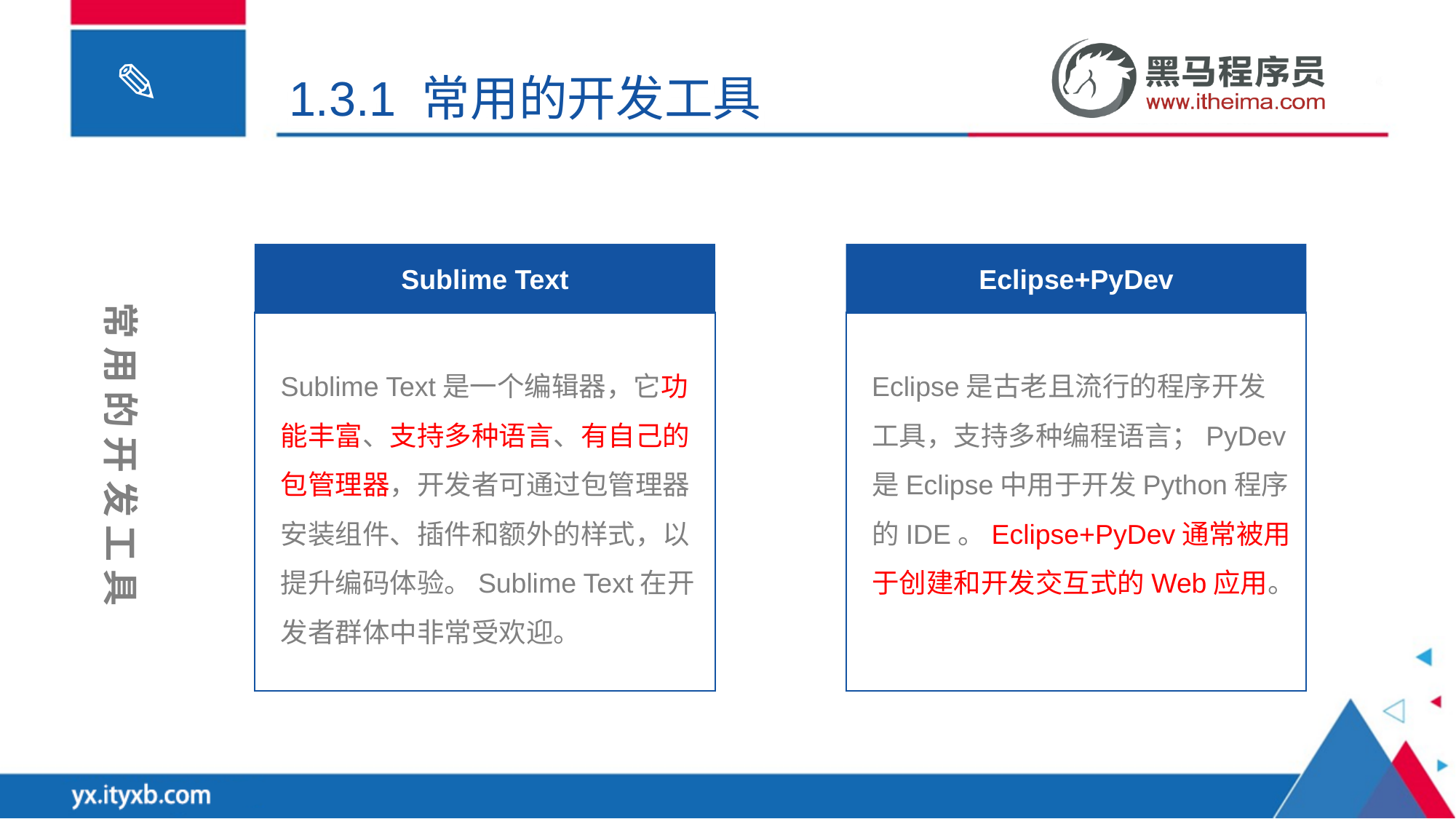

1.3.1 常用的开发工具
Sublime Text
Eclipse+PyDev
常 用 的 开 发 工 具

Sublime Text是一个编辑器，它功能丰富、支持多种语言、有自己的包管理器，开发者可通过包管理器安装组件、插件和额外的样式，以提升编码体验。Sublime Text在开发者群体中非常受欢迎。
Eclipse是古老且流行的程序开发工具，支持多种编程语言；PyDev是Eclipse中用于开发Python程序的IDE。Eclipse+PyDev通常被用于创建和开发交互式的Web应用。